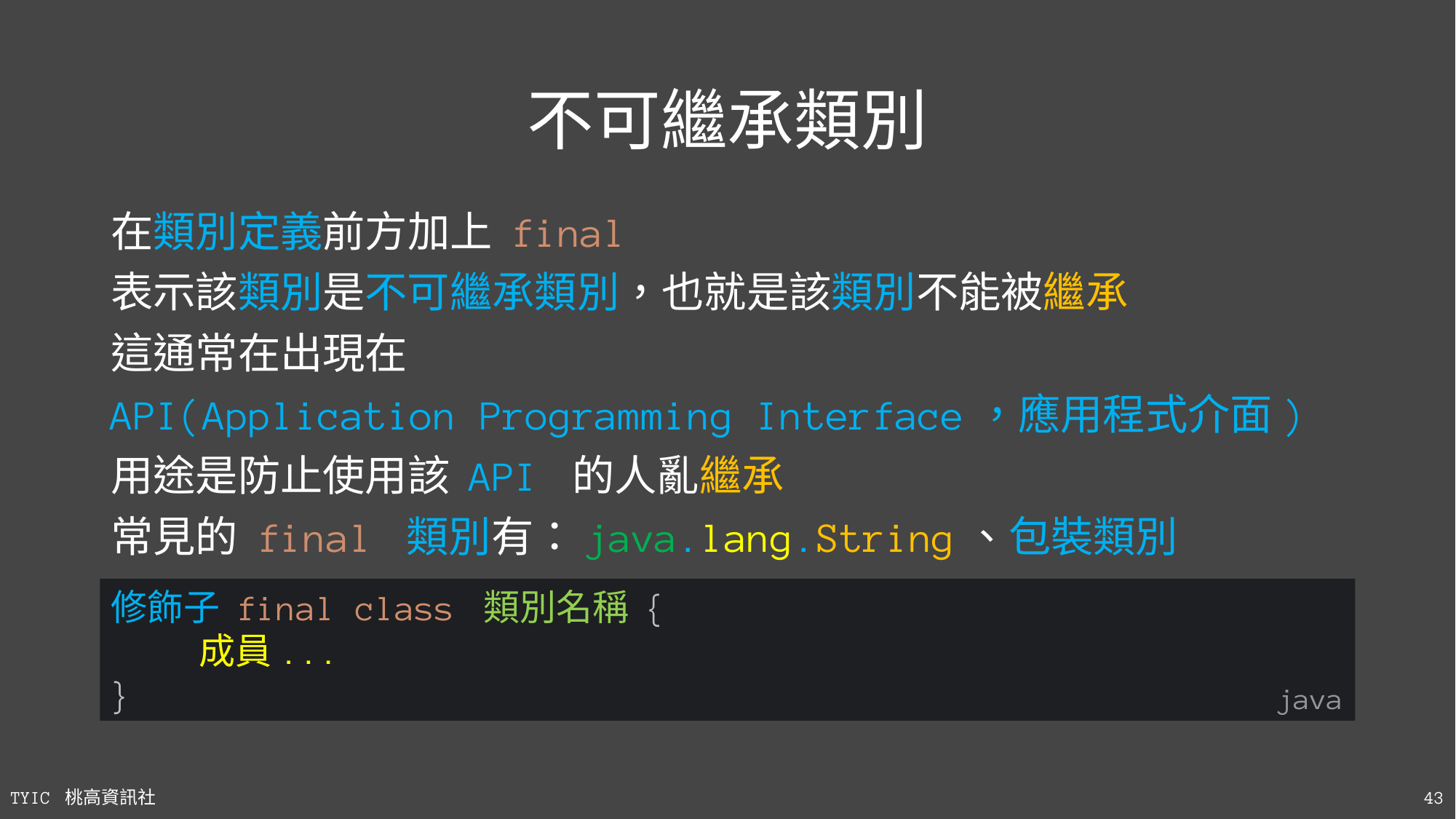

# 不可繼承類別
在類別定義前方加上 final
表示該類別是不可繼承類別，也就是該類別不能被繼承
這通常在出現在
API(Application Programming Interface，應用程式介面)
用途是防止使用該 API 的人亂繼承
常見的 final 類別有：java.lang.String、包裝類別
修飾子 final class 類別名稱 {
    成員...
}
java